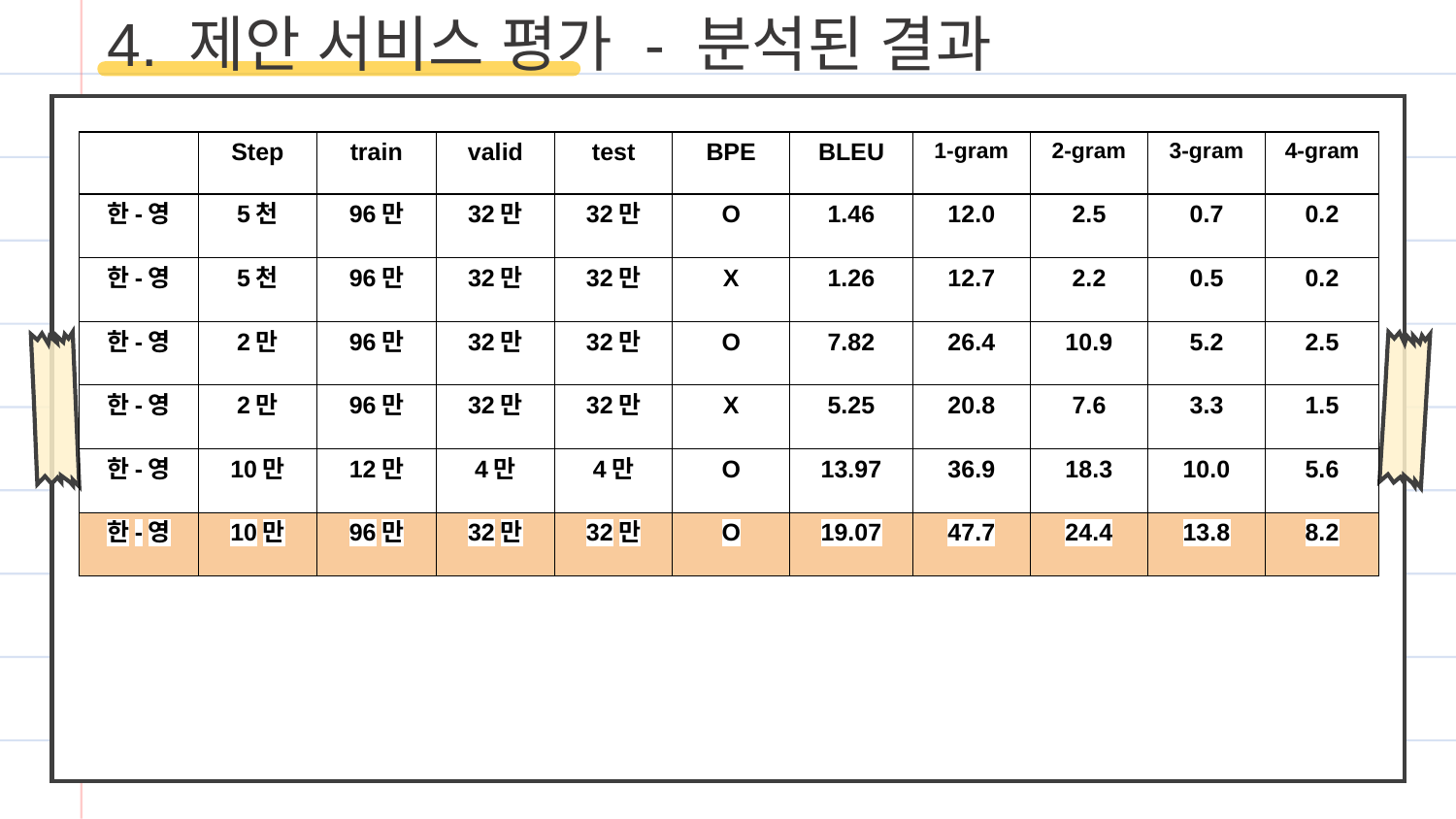

4. 제안 서비스 평가 - 분석된 결과

|  | Step | train | valid | test | BPE | BLEU | 1-gram | 2-gram | 3-gram | 4-gram |
| --- | --- | --- | --- | --- | --- | --- | --- | --- | --- | --- |
| 한-영 | 5천 | 96만 | 32만 | 32만 | O | 1.46 | 12.0 | 2.5 | 0.7 | 0.2 |
| 한-영 | 5천 | 96만 | 32만 | 32만 | X | 1.26 | 12.7 | 2.2 | 0.5 | 0.2 |
| 한-영 | 2만 | 96만 | 32만 | 32만 | O | 7.82 | 26.4 | 10.9 | 5.2 | 2.5 |
| 한-영 | 2만 | 96만 | 32만 | 32만 | X | 5.25 | 20.8 | 7.6 | 3.3 | 1.5 |
| 한-영 | 10만 | 12만 | 4만 | 4만 | O | 13.97 | 36.9 | 18.3 | 10.0 | 5.6 |
| 한-영 | 10만 | 96만 | 32만 | 32만 | O | 19.07 | 47.7 | 24.4 | 13.8 | 8.2 |